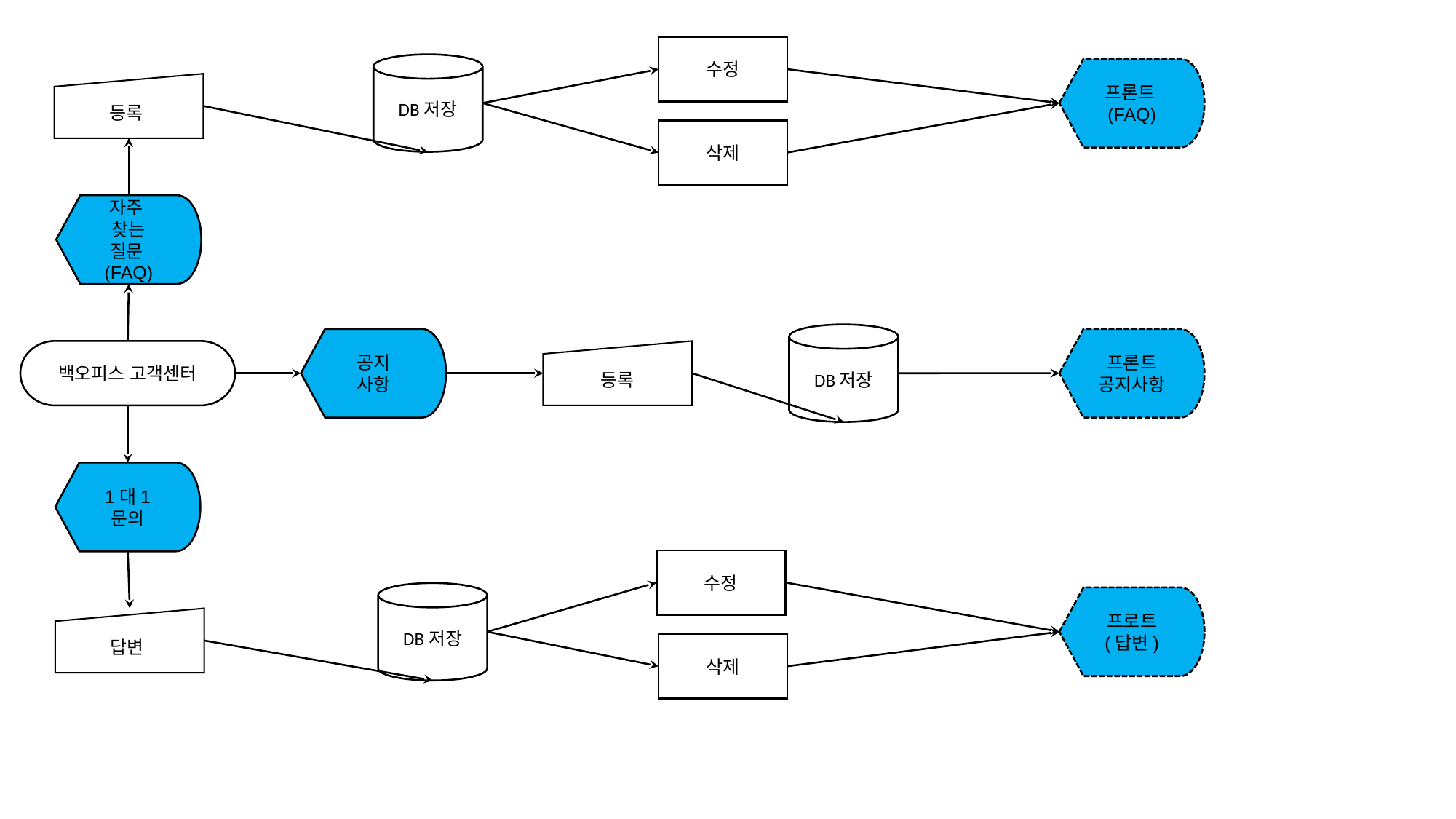

수정
DB저장
프론트(FAQ)
등록
삭제
자주
찾는
질문(FAQ)
DB저장
공지
사항
프론트
공지사항
백오피스 고객센터
등록
1대1
문의
수정
DB저장
프로트
(답변)
답변
삭제